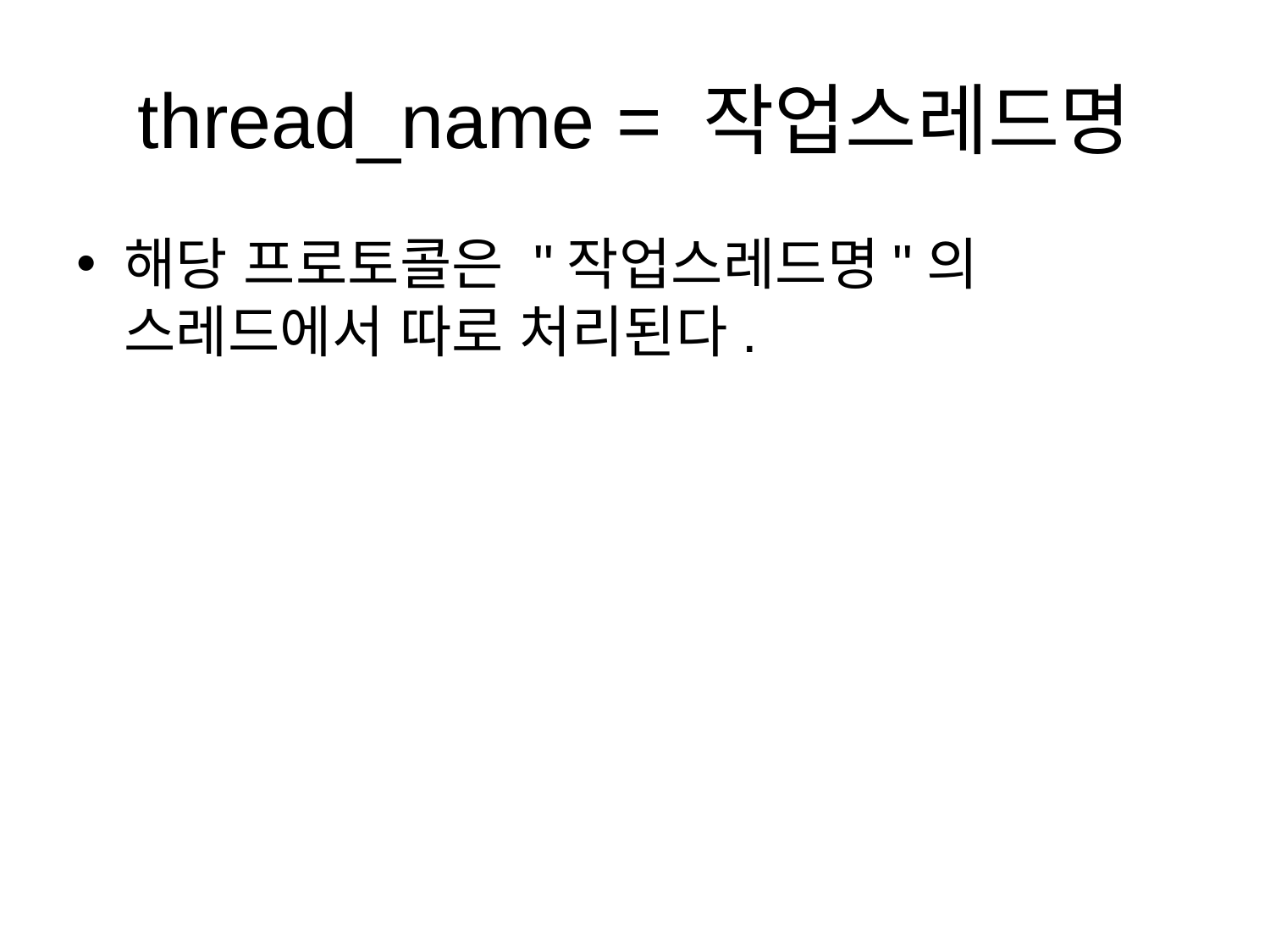

# thread_name = 작업스레드명
해당 프로토콜은 "작업스레드명"의 스레드에서 따로 처리된다.